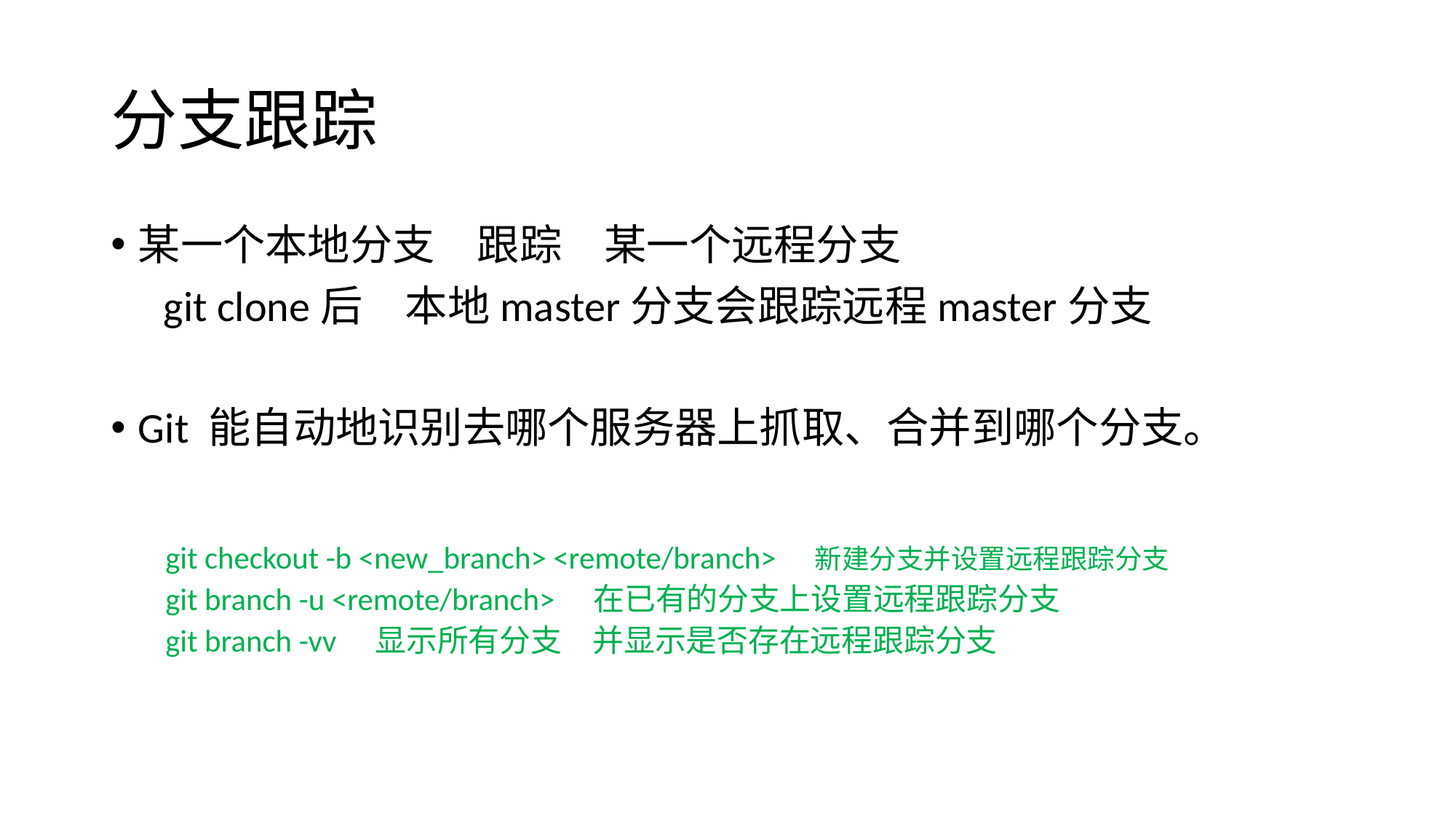

# 分支跟踪
某一个本地分支　跟踪　某一个远程分支
　git clone后　本地master分支会跟踪远程master分支

Git 能自动地识别去哪个服务器上抓取、合并到哪个分支。

git checkout -b <new_branch> <remote/branch>　新建分支并设置远程跟踪分支
git branch -u <remote/branch>　在已有的分支上设置远程跟踪分支
git branch -vv　显示所有分支　并显示是否存在远程跟踪分支